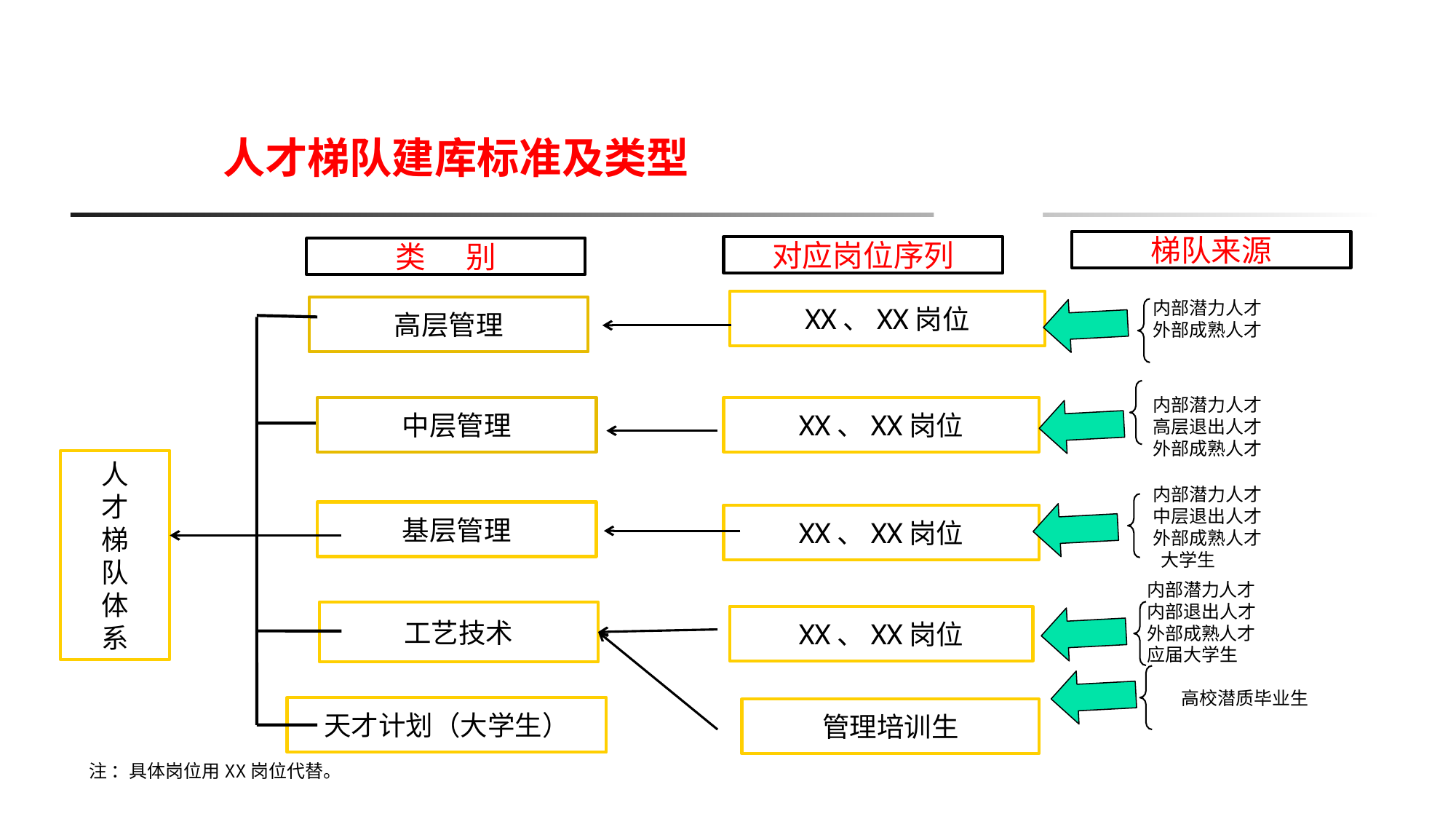

人才梯队建库标准及类型

梯队来源
对应岗位序列
类      别

XX、XX岗位
内部潜力人才
外部成熟人才
高层管理

内部潜力人才
高层退出人才
外部成熟人才
中层管理
XX、XX岗位

人
才
梯
队
体
系

内部潜力人才
中层退出人才
外部成熟人才
 大学生
基层管理
XX、XX岗位

内部潜力人才
内部退出人才
外部成熟人才
应届大学生

工艺技术
XX、XX岗位

高校潜质毕业生
天才计划（大学生）
管理培训生

注 ：具体岗位用XX岗位代替。

51